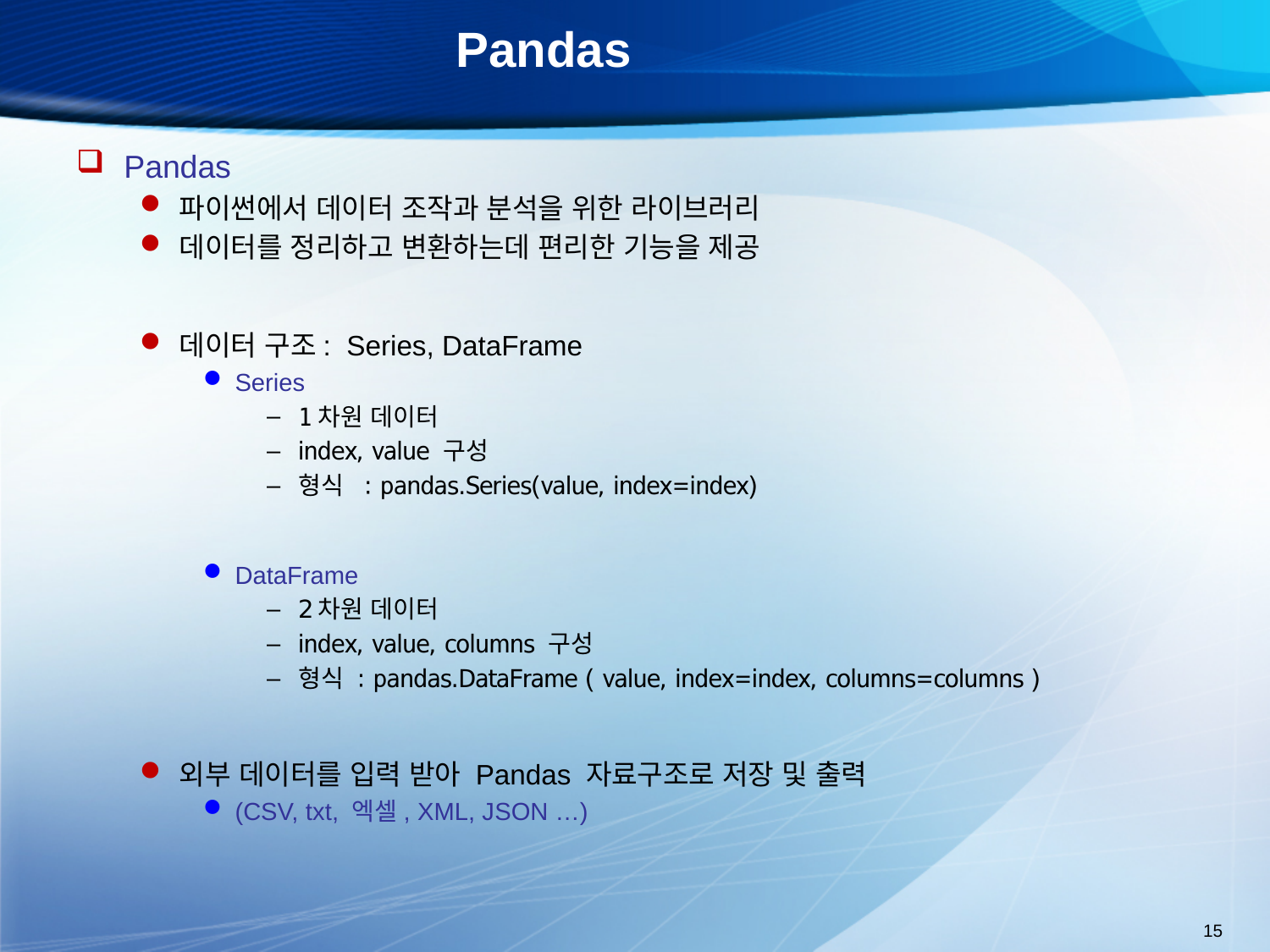

# Pandas
Pandas
파이썬에서 데이터 조작과 분석을 위한 라이브러리
데이터를 정리하고 변환하는데 편리한 기능을 제공

데이터 구조:  Series, DataFrame
Series
1차원 데이터
index, value 구성
형식  : pandas.Series(value, index=index)

DataFrame
2차원 데이터
index, value, columns 구성
형식 : pandas.DataFrame ( value, index=index, columns=columns )

외부 데이터를 입력 받아 Pandas 자료구조로 저장 및 출력
(CSV, txt, 엑셀, XML, JSON …)